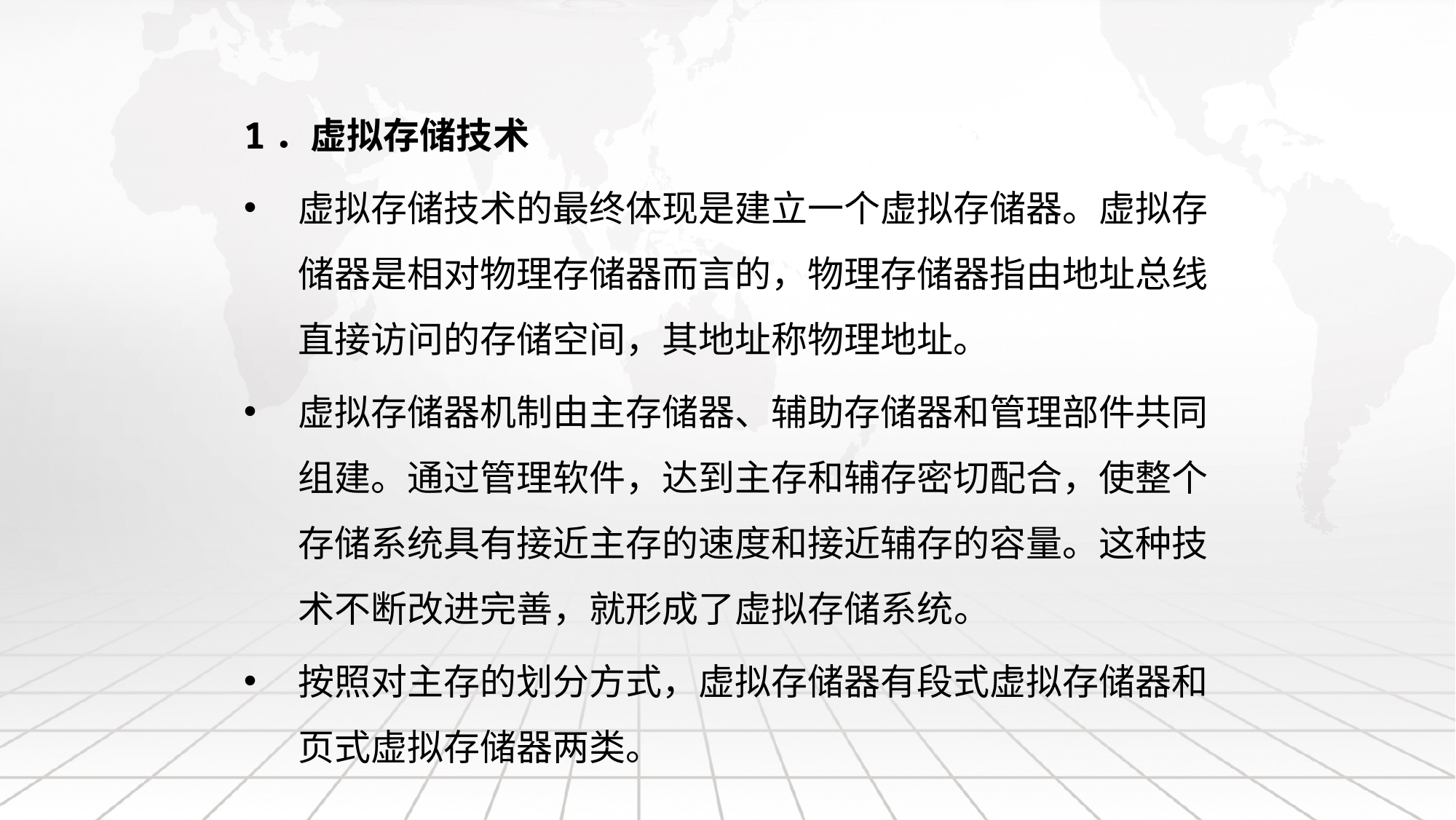

1．虚拟存储技术
虚拟存储技术的最终体现是建立一个虚拟存储器。虚拟存储器是相对物理存储器而言的，物理存储器指由地址总线直接访问的存储空间，其地址称物理地址。
虚拟存储器机制由主存储器、辅助存储器和管理部件共同组建。通过管理软件，达到主存和辅存密切配合，使整个存储系统具有接近主存的速度和接近辅存的容量。这种技术不断改进完善，就形成了虚拟存储系统。
按照对主存的划分方式，虚拟存储器有段式虚拟存储器和页式虚拟存储器两类。